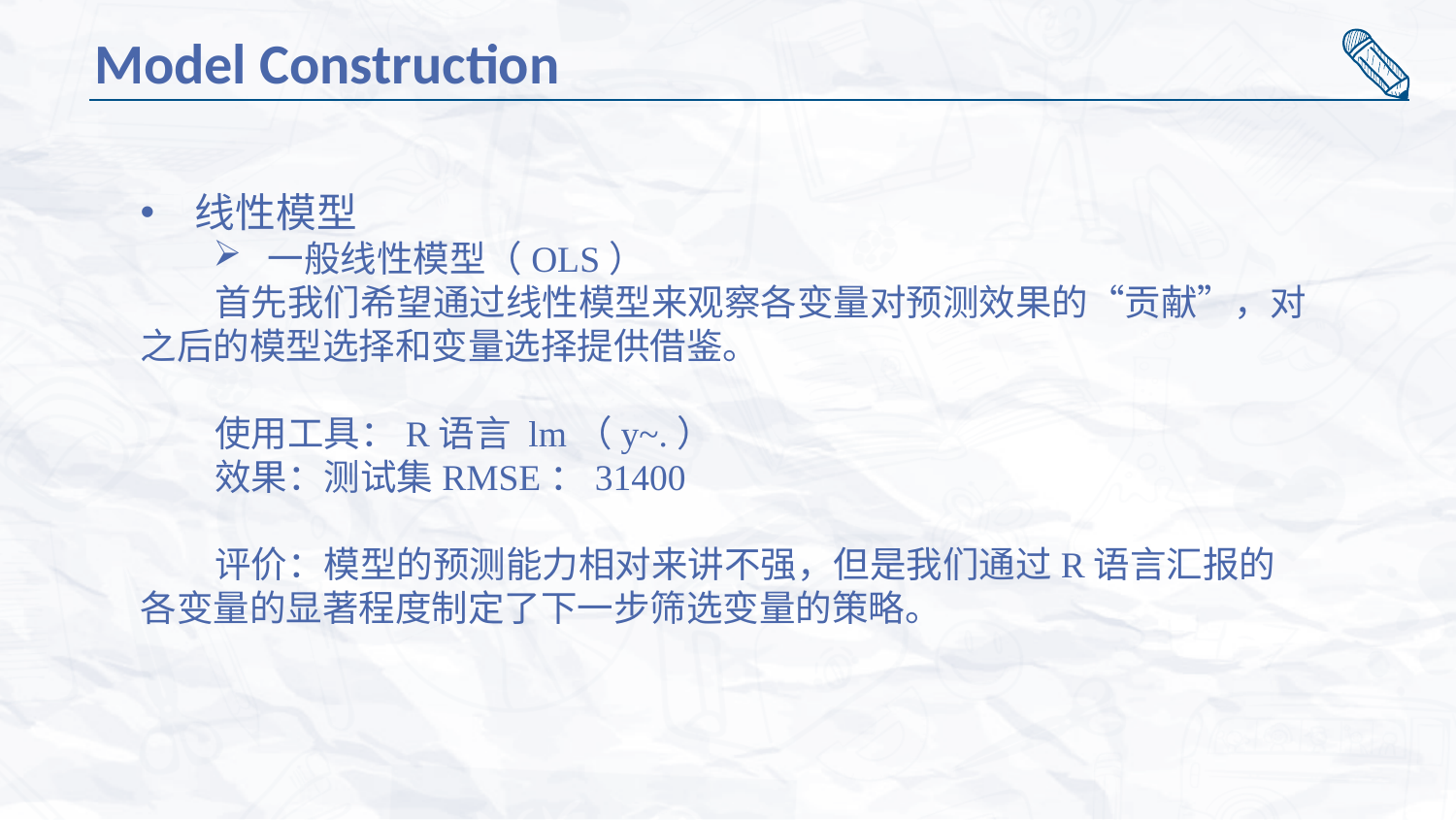

Model Construction
线性模型
一般线性模型（OLS）
        首先我们希望通过线性模型来观察各变量对预测效果的“贡献”，对之后的模型选择和变量选择提供借鉴。

        使用工具：R语言 lm（y~.）
        效果：测试集RMSE：31400

        评价：模型的预测能力相对来讲不强，但是我们通过R语言汇报的各变量的显著程度制定了下一步筛选变量的策略。